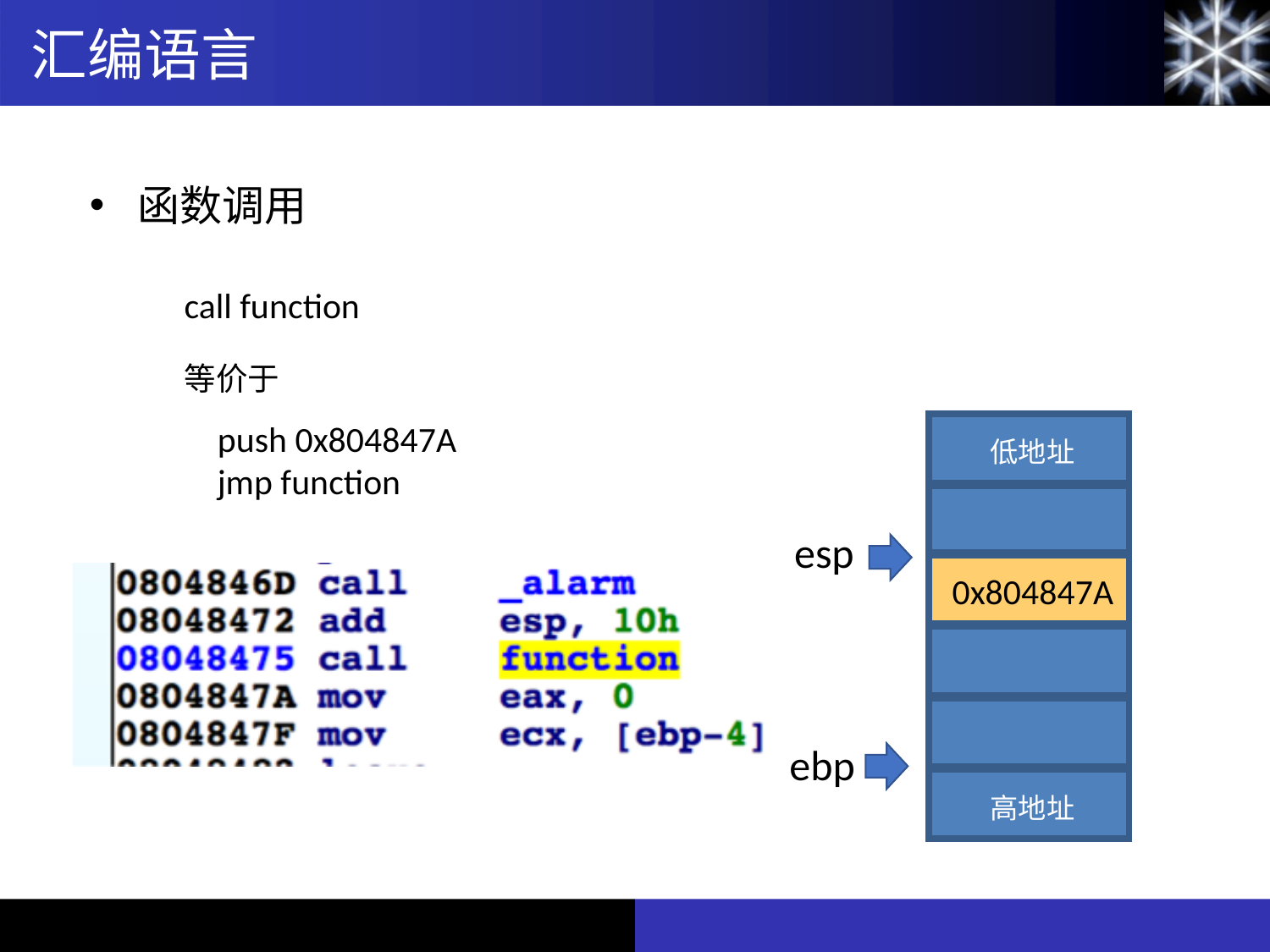

汇编语言
函数调用
call function
等价于
push 0x804847A
jmp function
| 低地址 |
| --- |
|  |
| 0x804847A |
|  |
|  |
| 高地址 |
esp

ebp